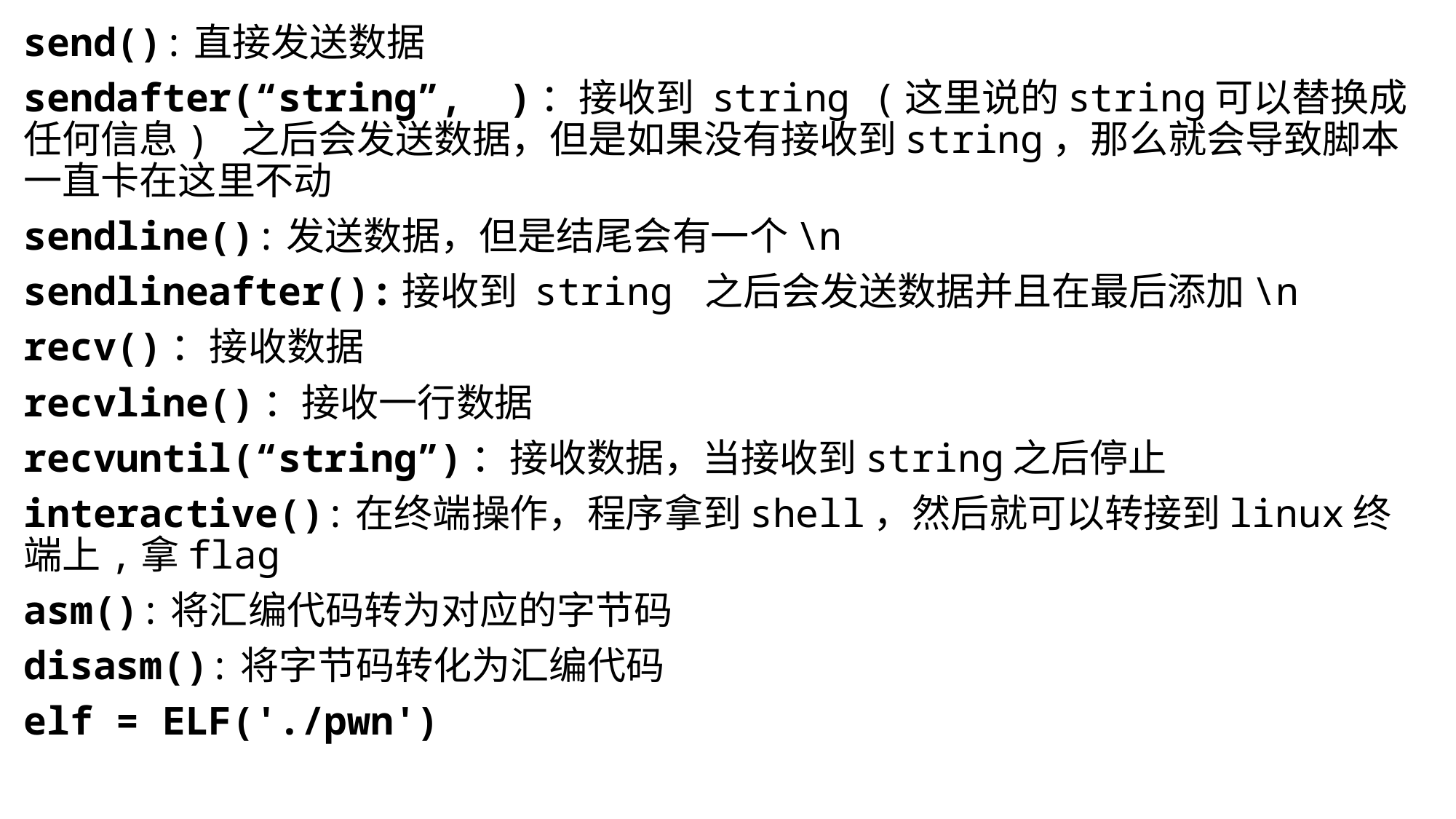

send():直接发送数据
sendafter(“string”,  )：接收到 string (这里说的string可以替换成任何信息) 之后会发送数据，但是如果没有接收到string，那么就会导致脚本一直卡在这里不动
sendline():发送数据，但是结尾会有一个\n
sendlineafter():接收到 string 之后会发送数据并且在最后添加\n
recv()：接收数据
recvline()：接收一行数据
recvuntil(“string”)：接收数据，当接收到string之后停止
interactive():在终端操作，程序拿到shell，然后就可以转接到linux终端上,拿flag
asm():将汇编代码转为对应的字节码
disasm():将字节码转化为汇编代码
elf = ELF('./pwn')